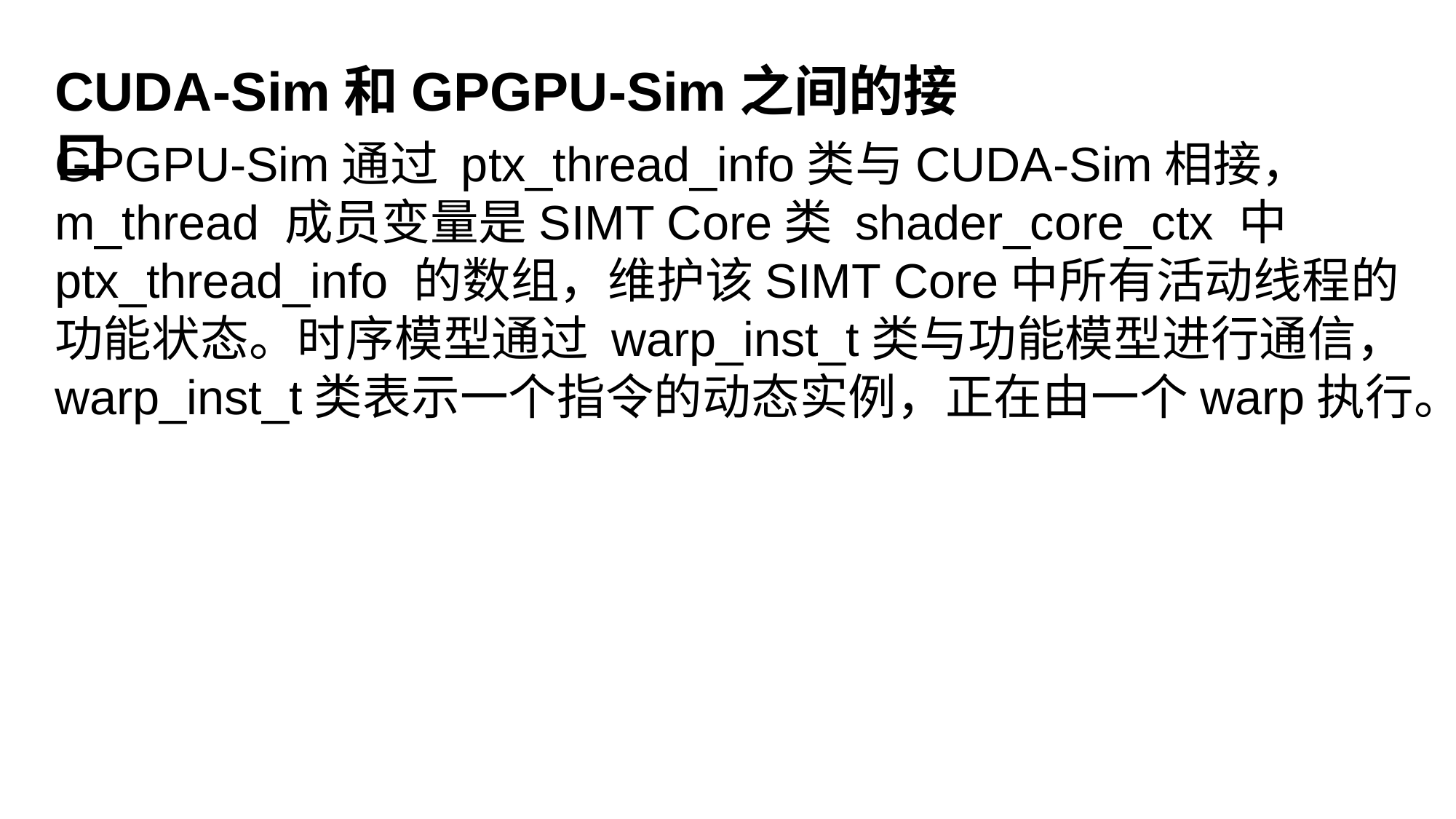

CUDA-Sim和GPGPU-Sim之间的接口
GPGPU-Sim通过 ptx_thread_info类与CUDA-Sim相接， m_thread 成员变量是SIMT Core类 shader_core_ctx 中 ptx_thread_info 的数组，维护该SIMT Core中所有活动线程的功能状态。时序模型通过 warp_inst_t类与功能模型进行通信， warp_inst_t类表示一个指令的动态实例，正在由一个warp执行。